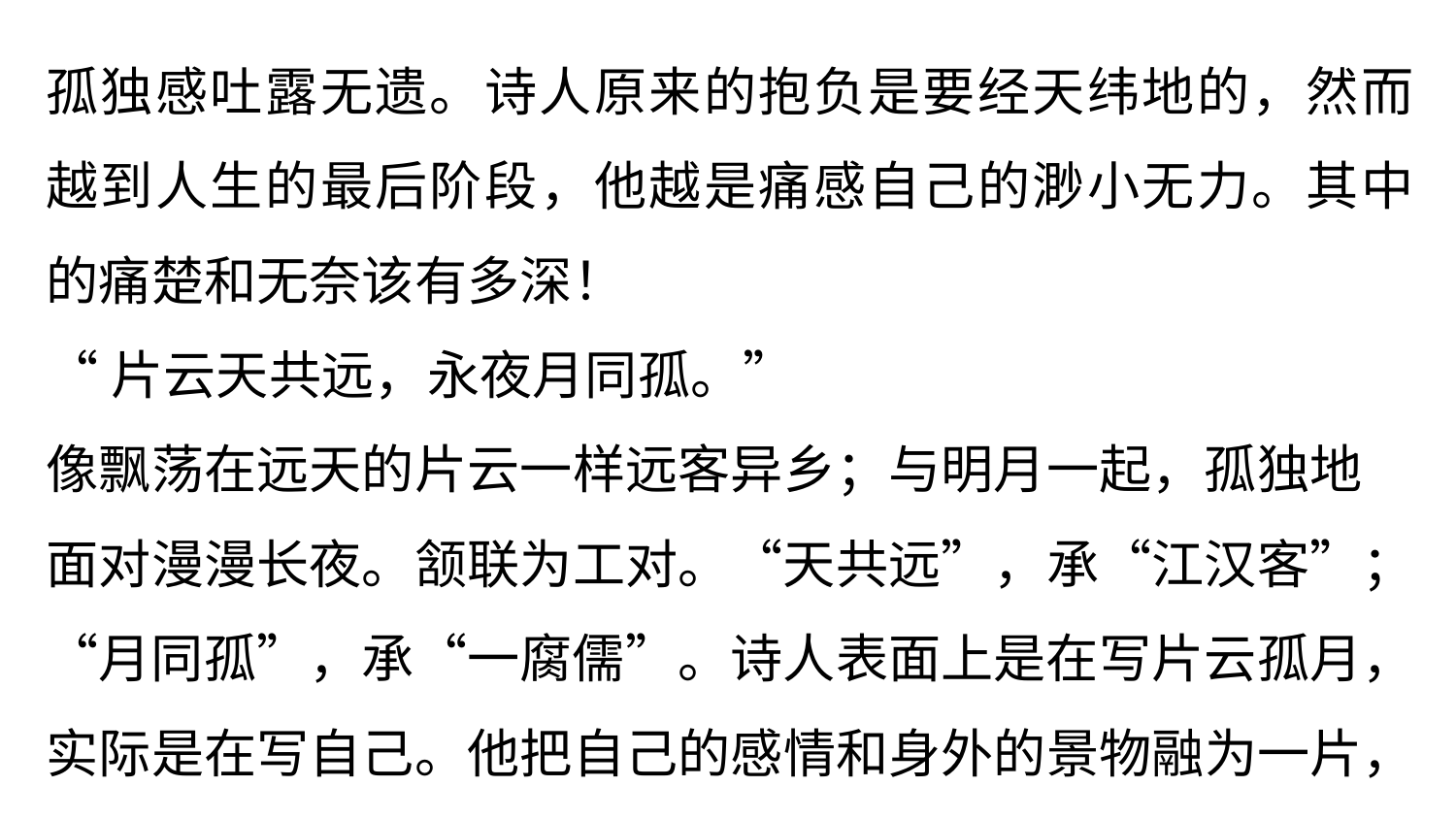

孤独感吐露无遗。诗人原来的抱负是要经天纬地的，然而越到人生的最后阶段，他越是痛感自己的渺小无力。其中的痛楚和无奈该有多深！
“片云天共远，永夜月同孤。”
像飘荡在远天的片云一样远客异乡；与明月一起，孤独地面对漫漫长夜。颔联为工对。“天共远”，承“江汉客”；“月同孤”，承“一腐儒”。诗人表面上是在写片云孤月，实际是在写自己。他把自己的感情和身外的景物融为一片，